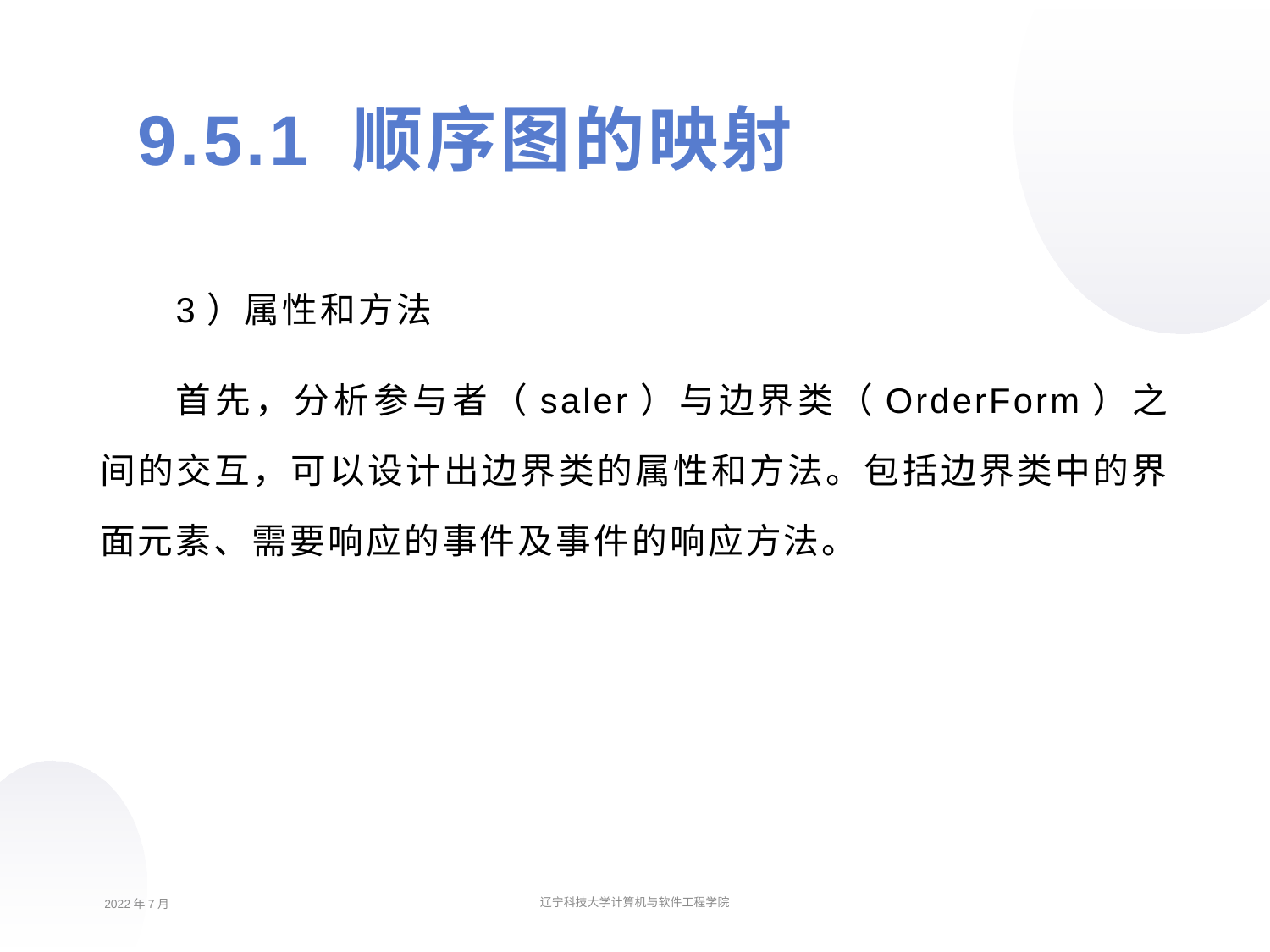

9.5.1 顺序图的映射
3）属性和方法
首先，分析参与者（saler）与边界类（OrderForm）之间的交互，可以设计出边界类的属性和方法。包括边界类中的界面元素、需要响应的事件及事件的响应方法。

2022年7月
辽宁科技大学计算机与软件工程学院
84